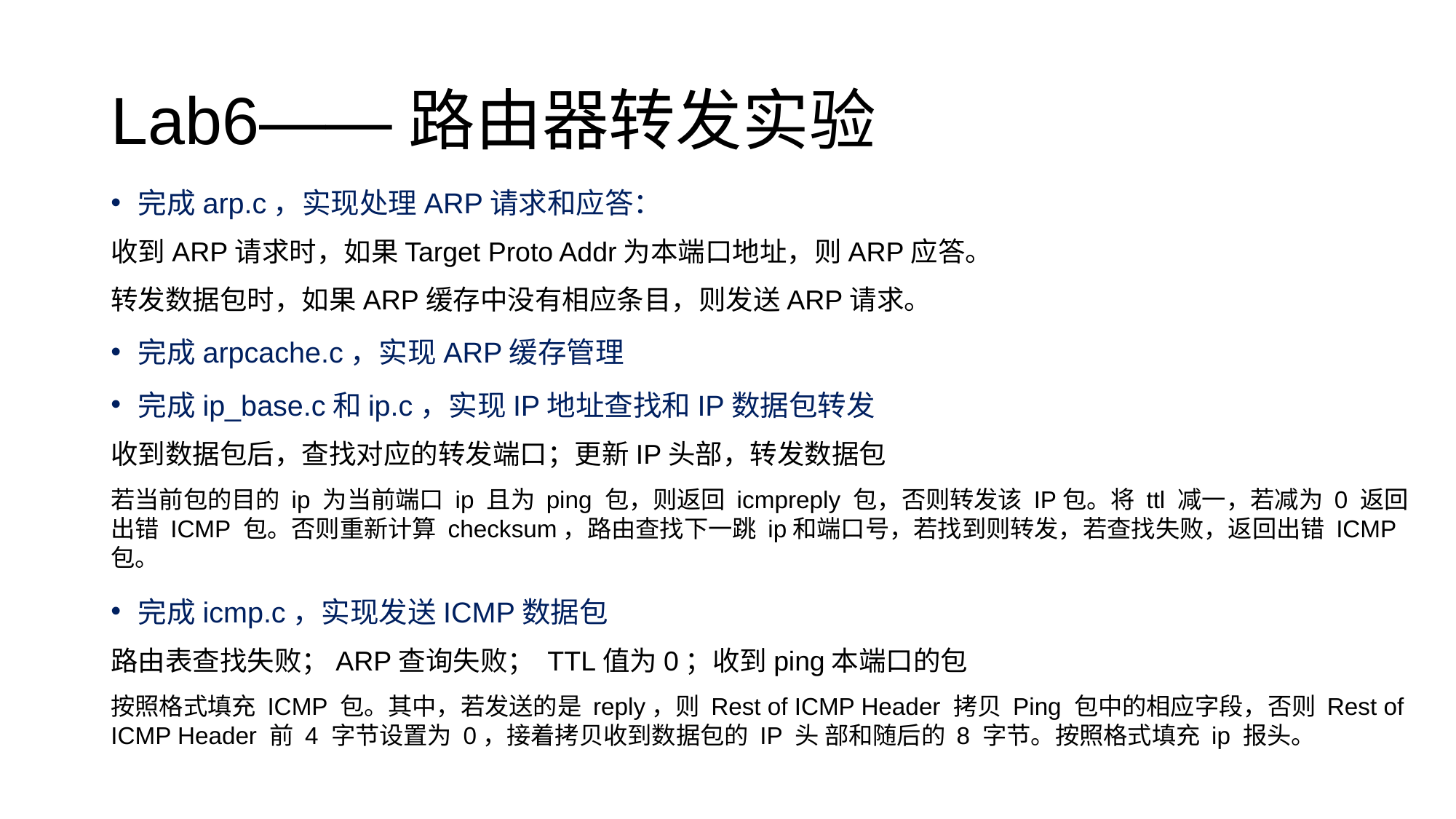

# Lab6——路由器转发实验
完成arp.c，实现处理ARP请求和应答：
收到ARP请求时，如果Target Proto Addr为本端口地址，则ARP应答。
转发数据包时，如果ARP缓存中没有相应条目，则发送ARP请求。
完成arpcache.c，实现ARP缓存管理
完成ip_base.c和ip.c，实现IP地址查找和IP数据包转发
收到数据包后，查找对应的转发端口；更新IP头部，转发数据包
若当前包的目的 ip 为当前端口 ip 且为 ping 包，则返回 icmpreply 包，否则转发该 IP包。将 ttl 减一，若减为 0 返回出错 ICMP 包。否则重新计算 checksum，路由查找下一跳 ip和端口号，若找到则转发，若查找失败，返回出错 ICMP 包。
完成icmp.c，实现发送ICMP数据包
路由表查找失败；ARP查询失败； TTL值为0；收到ping本端口的包
按照格式填充 ICMP 包。其中，若发送的是 reply，则 Rest of ICMP Header 拷贝 Ping 包中的相应字段，否则 Rest of ICMP Header 前 4 字节设置为 0，接着拷贝收到数据包的 IP 头 部和随后的 8 字节。按照格式填充 ip 报头。